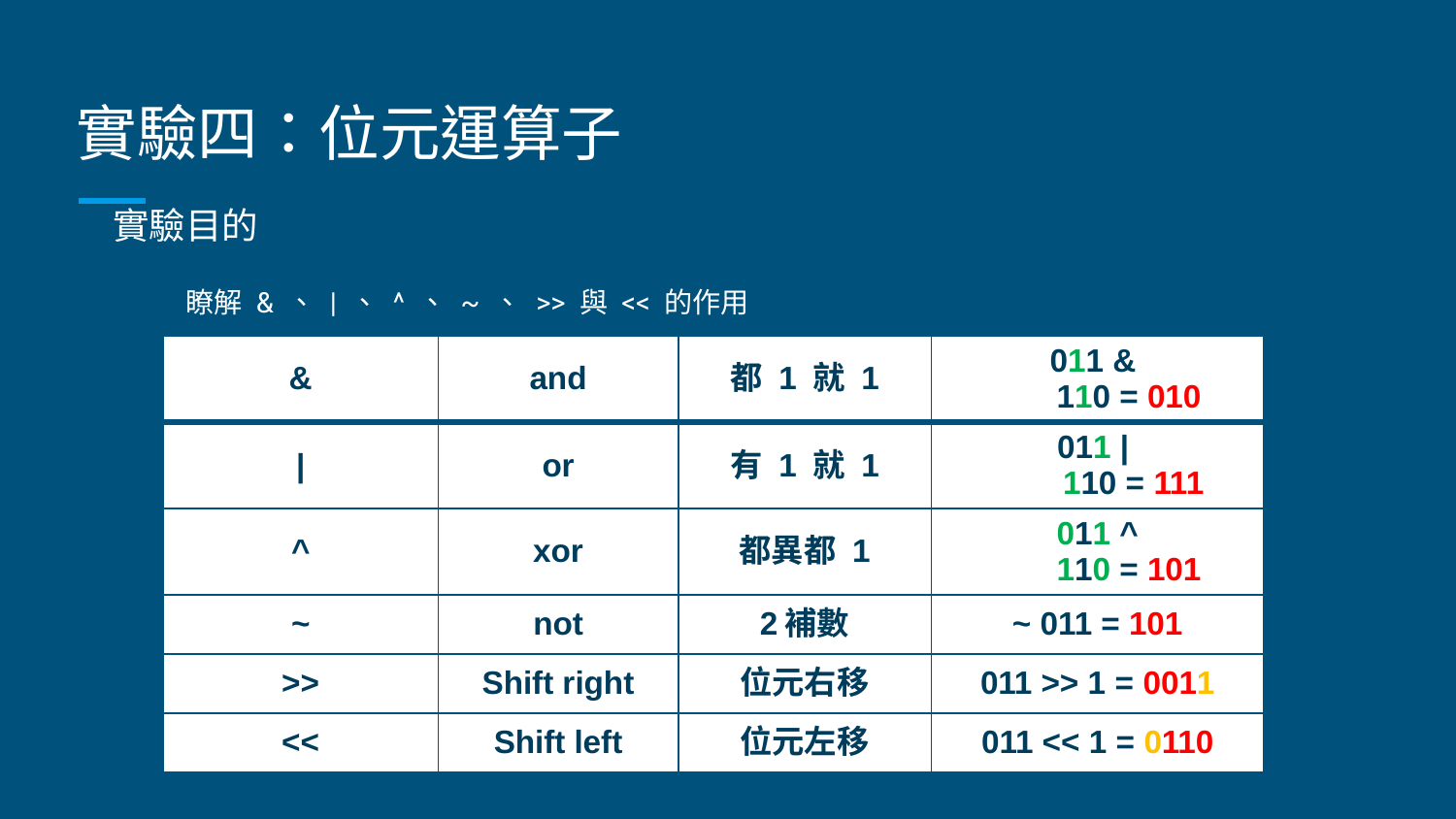

# 實驗四：位元運算子
實驗目的
瞭解 & 、 | 、 ^ 、 ~ 、 >> 與 << 的作用

| & | and | 都 1 就 1 | 011 & 110 = 010 |
| --- | --- | --- | --- |
| | | or | 有 1 就 1 | 011 | 110 = 111 |
| ^ | xor | 都異都 1 | 011 ^ 110 = 101 |
| ~ | not | 2補數 | ~ 011 = 101 |
| >> | Shift right | 位元右移 | 011 >> 1 = 0011 |
| << | Shift left | 位元左移 | 011 << 1 = 0110 |